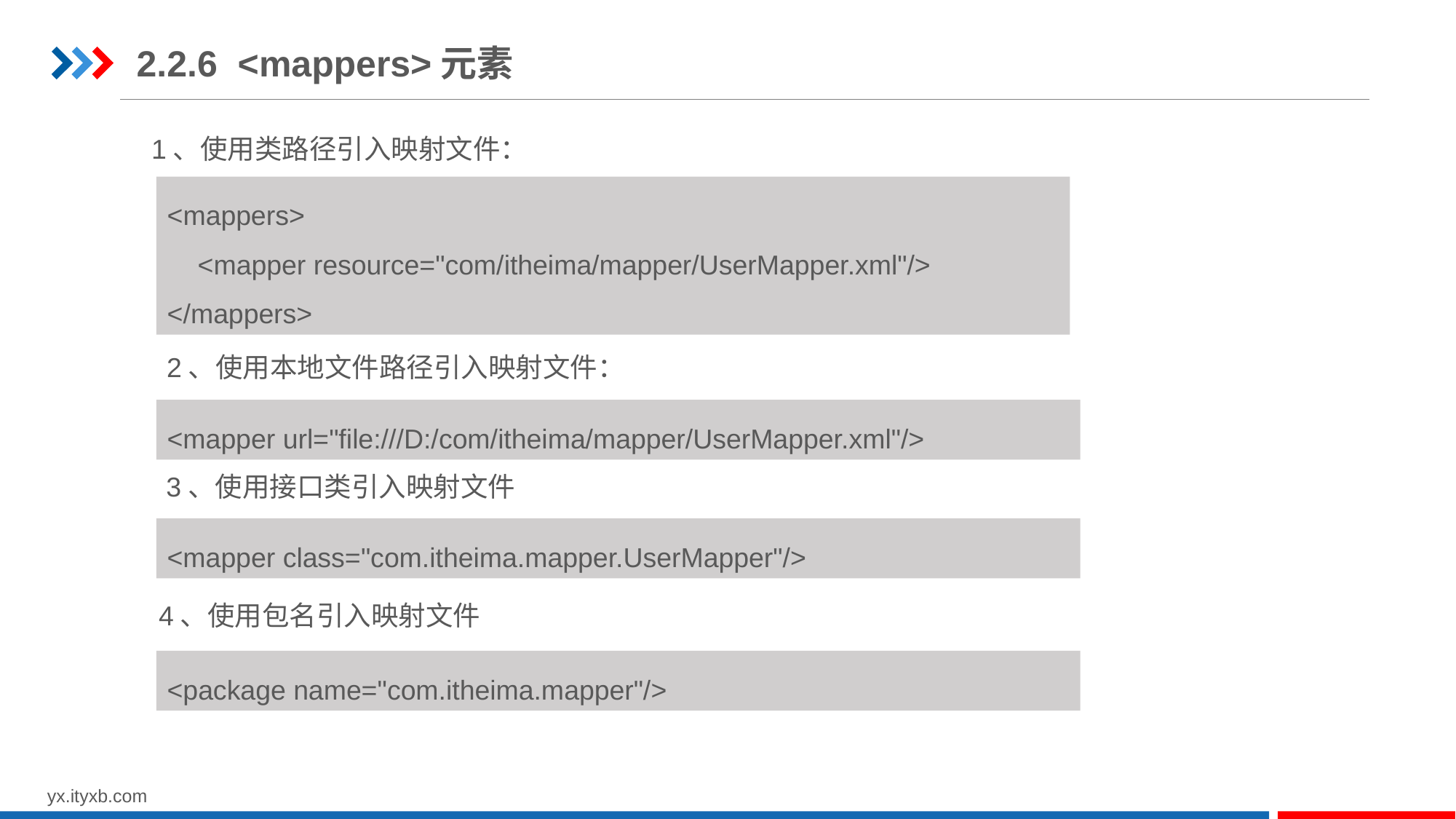

2.2.6  <mappers>元素
          1、使用类路径引入映射文件：
<mappers>
    <mapper resource="com/itheima/mapper/UserMapper.xml"/>
</mappers>
2、使用本地文件路径引入映射文件：
<mapper url="file:///D:/com/itheima/mapper/UserMapper.xml"/>
3、使用接口类引入映射文件
<mapper class="com.itheima.mapper.UserMapper"/>
4、使用包名引入映射文件
<package name="com.itheima.mapper"/>